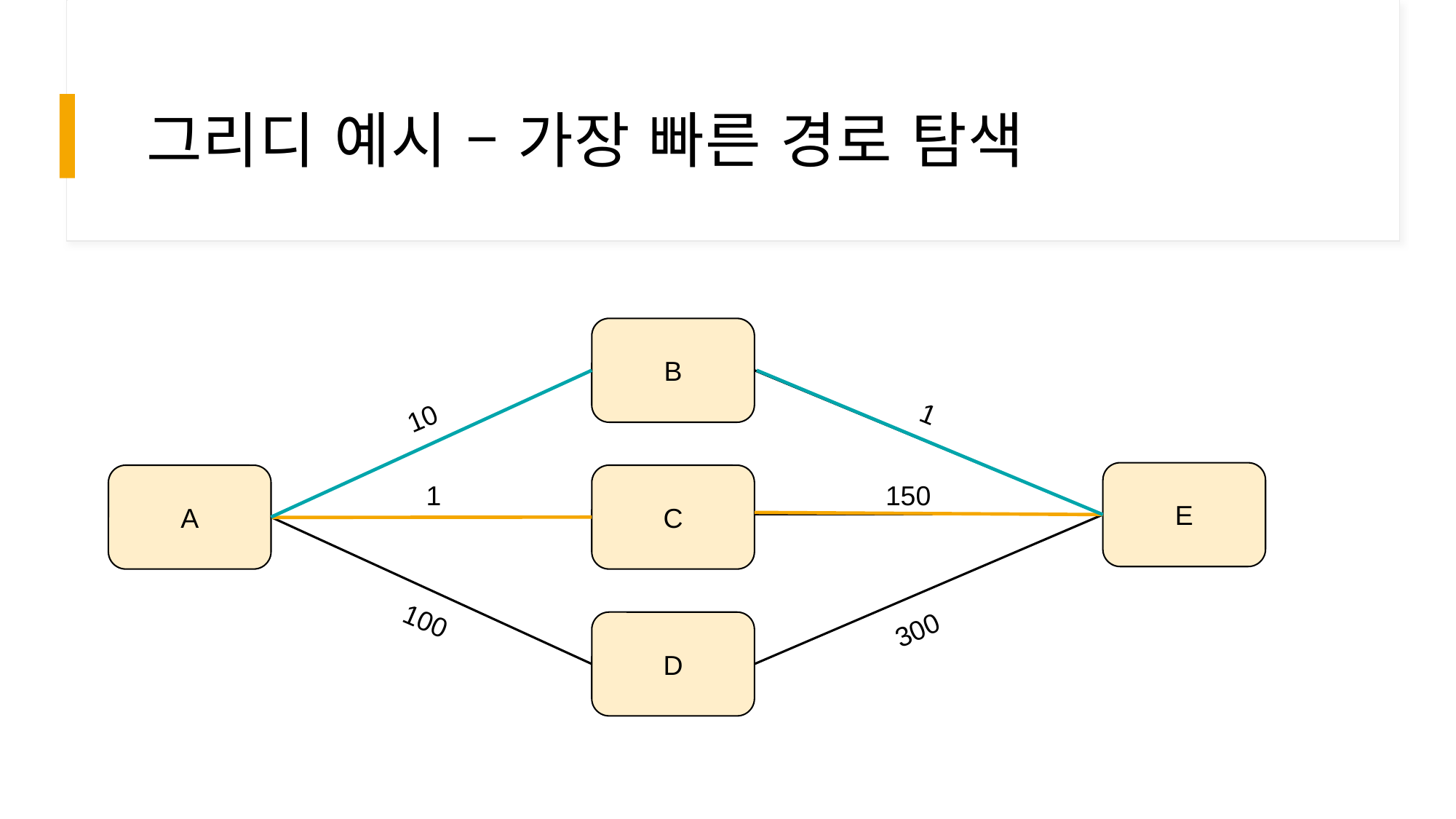

# 그리디 예시 – 가장 빠른 경로 탐색
B
1
10
E
A
C
1
150
100
300
D